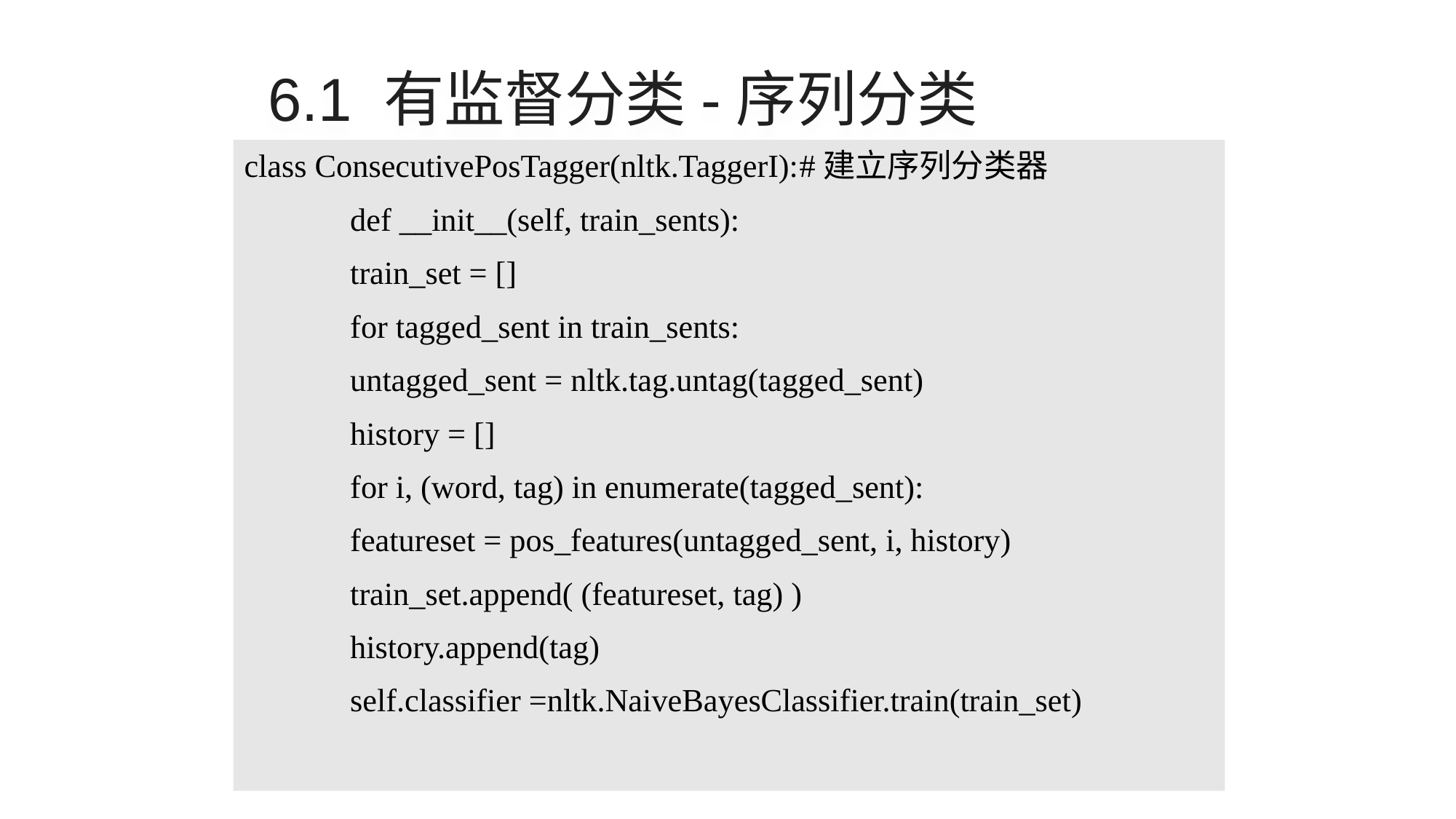

# 6.1 有监督分类-序列分类
class ConsecutivePosTagger(nltk.TaggerI):#建立序列分类器
	def __init__(self, train_sents):
		train_set = []
		for tagged_sent in train_sents:
			untagged_sent = nltk.tag.untag(tagged_sent)
			history = []
			for i, (word, tag) in enumerate(tagged_sent):
				featureset = pos_features(untagged_sent, i, history)
				train_set.append( (featureset, tag) )
				history.append(tag)
		self.classifier =nltk.NaiveBayesClassifier.train(train_set)